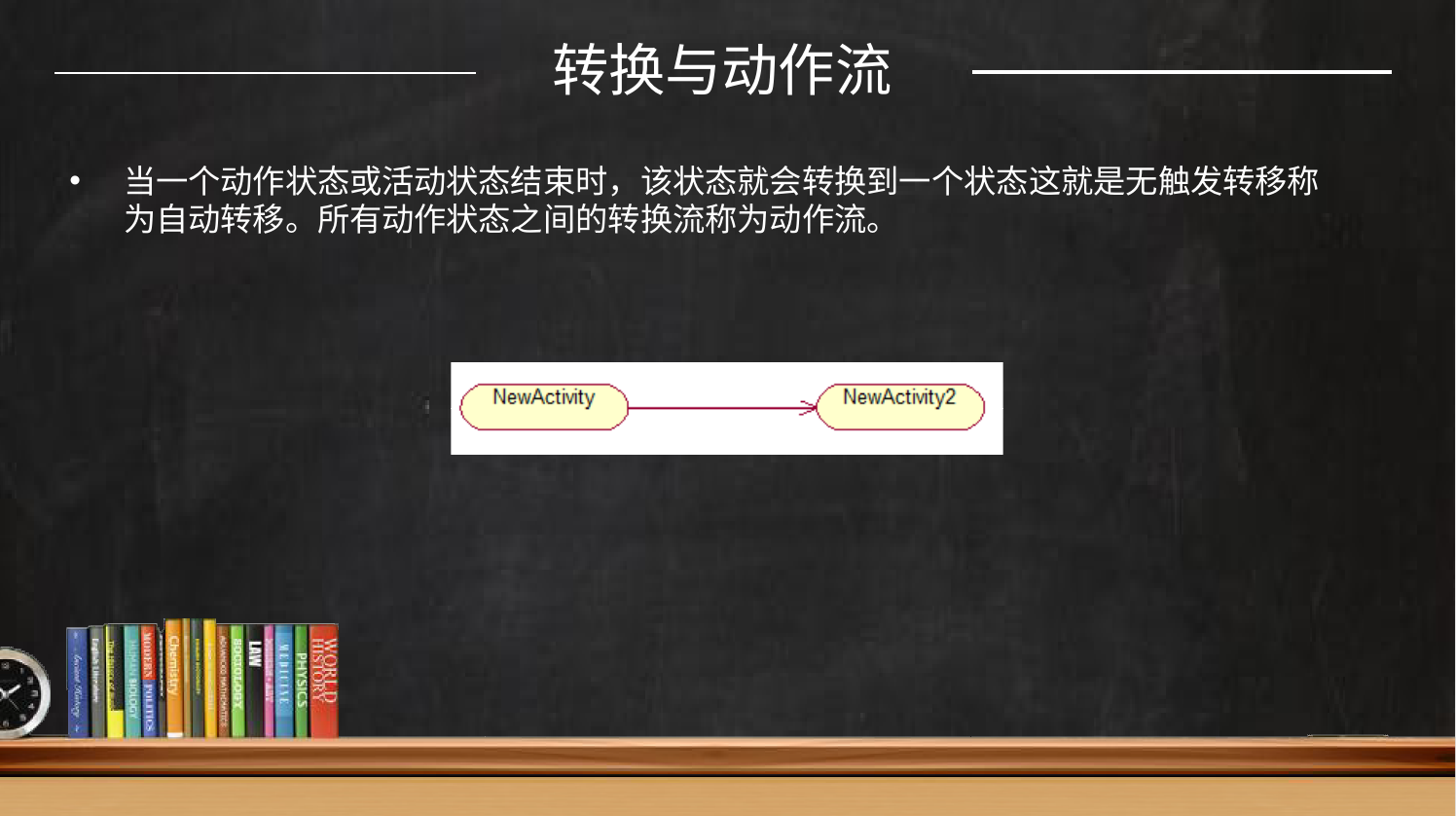

# 转换与动作流

当一个动作状态或活动状态结束时，该状态就会转换到一个状态这就是无触发转移称 为自动转移。所有动作状态之间的转换流称为动作流。